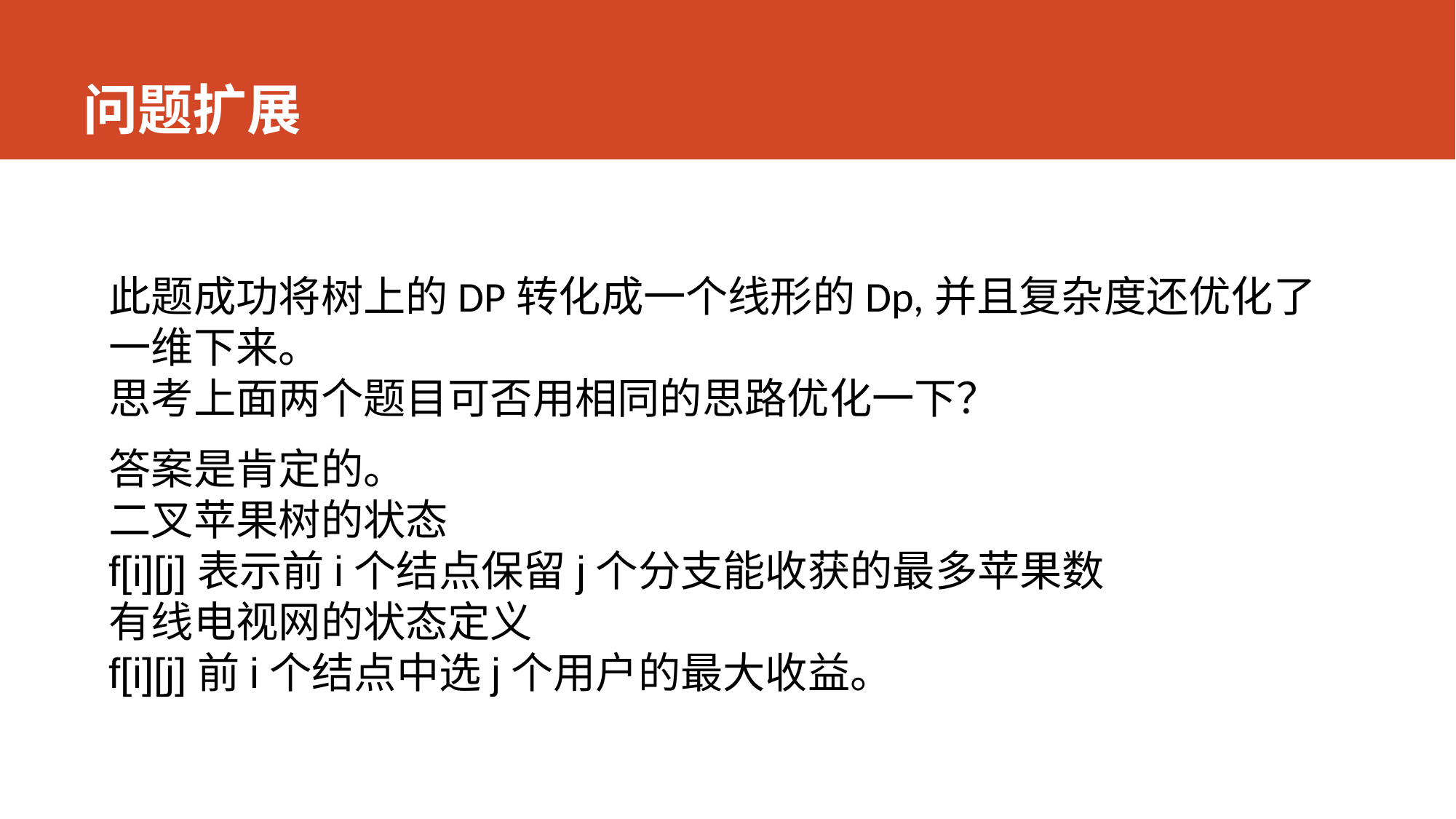

# 问题扩展

此题成功将树上的DP转化成一个线形的Dp,并且复杂度还优化了一维下来。
思考上面两个题目可否用相同的思路优化一下？

答案是肯定的。
二叉苹果树的状态
f[i][j]表示前i个结点保留j个分支能收获的最多苹果数
有线电视网的状态定义
f[i][j]前i个结点中选j个用户的最大收益。